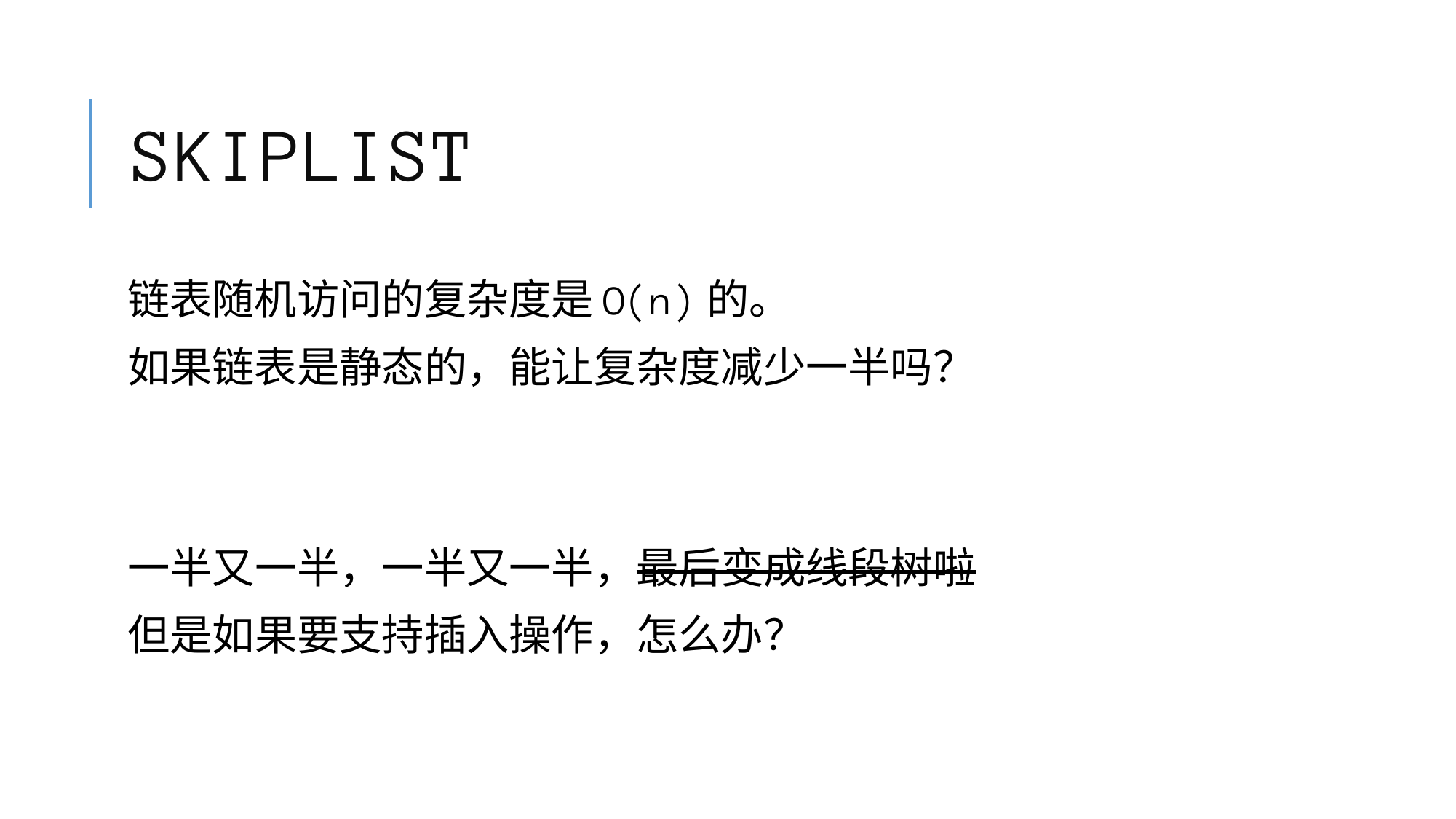

# skiplist
链表随机访问的复杂度是O(n)的。
如果链表是静态的，能让复杂度减少一半吗？

一半又一半，一半又一半，最后变成线段树啦
但是如果要支持插入操作，怎么办？